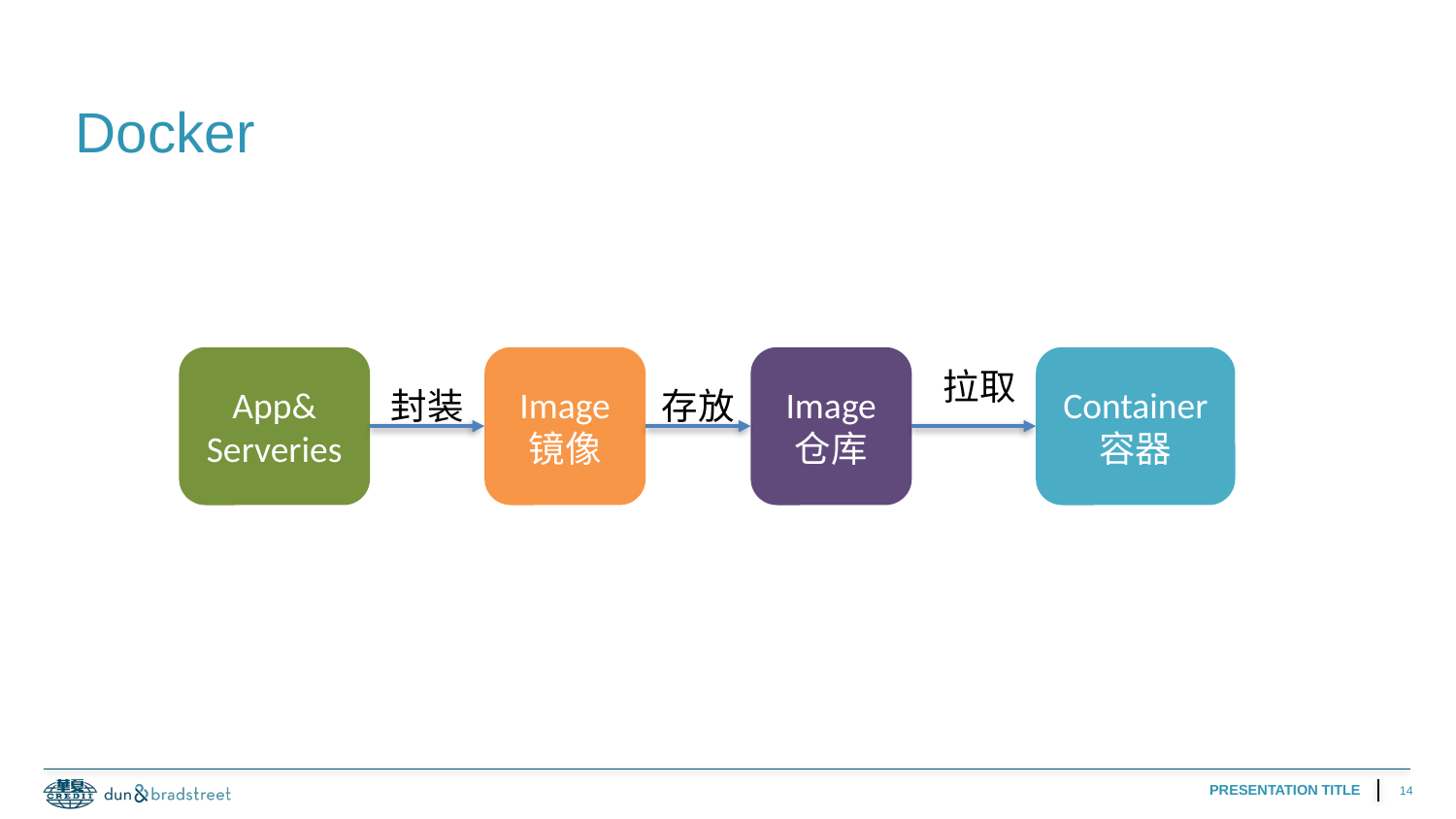

Docker
App&
Serveries
Image
镜像
Image
仓库

Container
容器

拉取
封装
存放